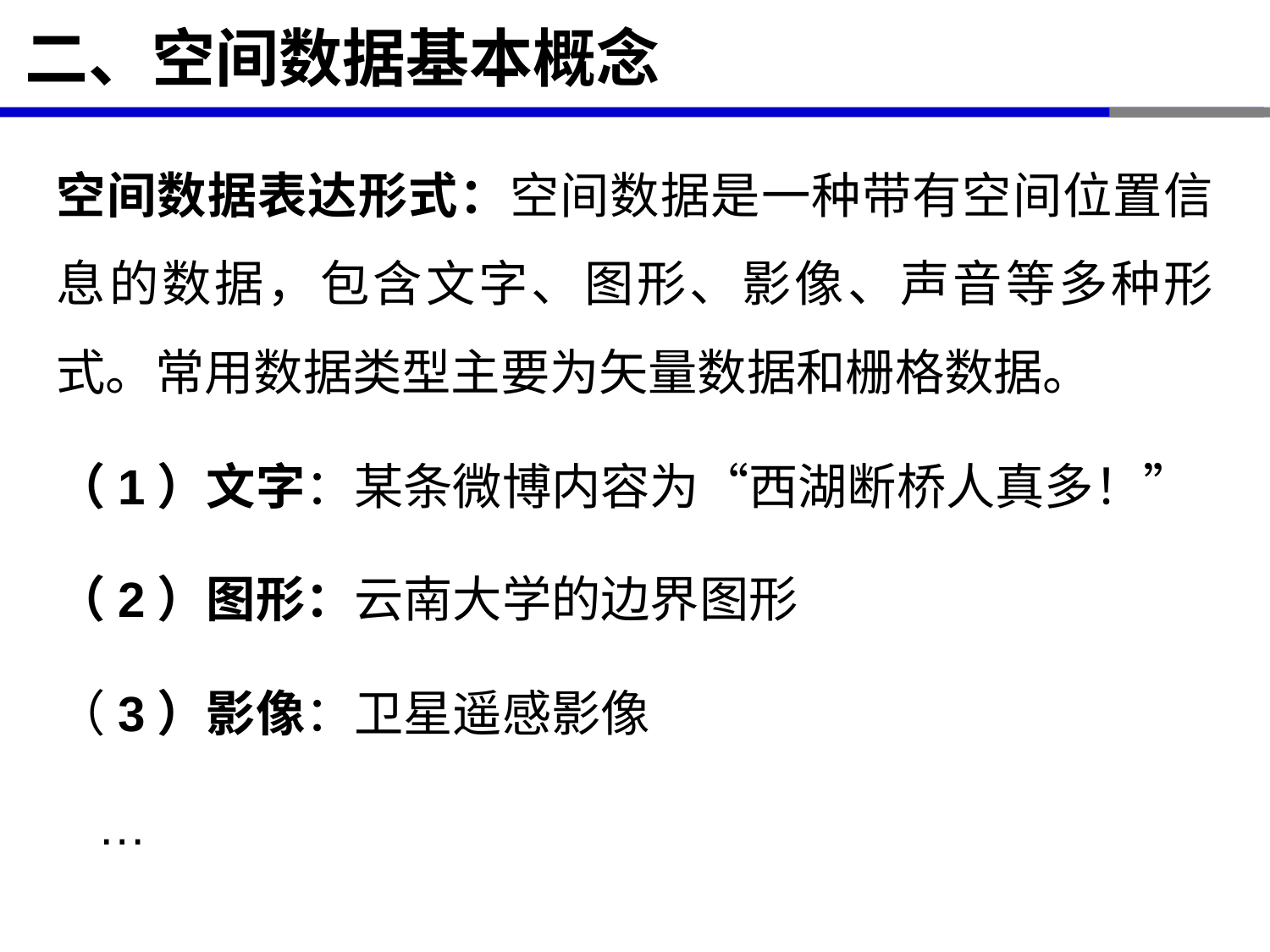

# 二、空间数据基本概念
空间数据表达形式：空间数据是一种带有空间位置信息的数据，包含文字、图形、影像、声音等多种形式。常用数据类型主要为矢量数据和栅格数据。
（1）文字：某条微博内容为“西湖断桥人真多！”
（2）图形：云南大学的边界图形
（3）影像：卫星遥感影像
   …